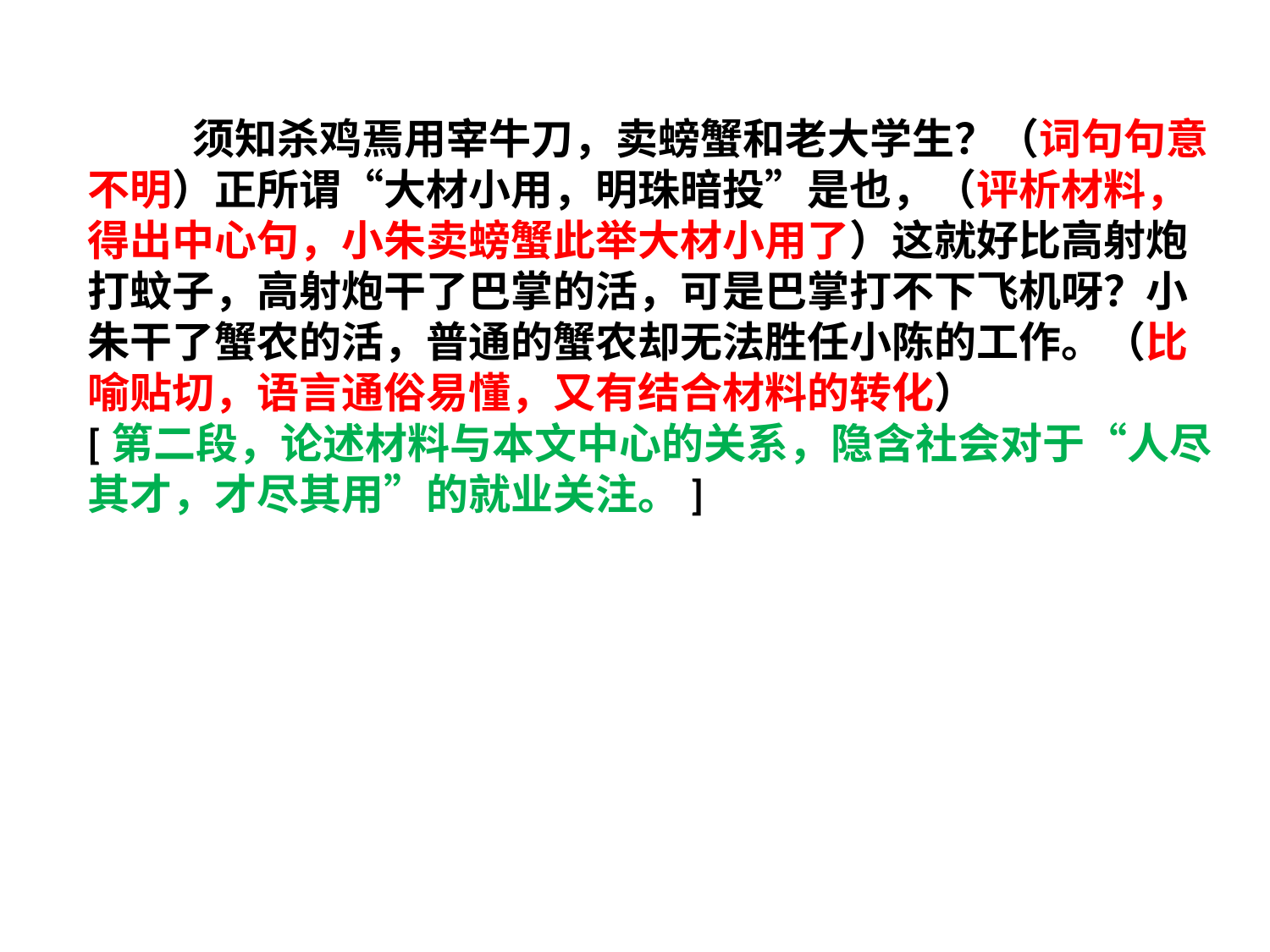

须知杀鸡焉用宰牛刀，卖螃蟹和老大学生？（词句句意不明）正所谓“大材小用，明珠暗投”是也，（评析材料，得出中心句，小朱卖螃蟹此举大材小用了）这就好比高射炮打蚊子，高射炮干了巴掌的活，可是巴掌打不下飞机呀？小朱干了蟹农的活，普通的蟹农却无法胜任小陈的工作。（比喻贴切，语言通俗易懂，又有结合材料的转化）
[第二段，论述材料与本文中心的关系，隐含社会对于“人尽其才，才尽其用”的就业关注。]